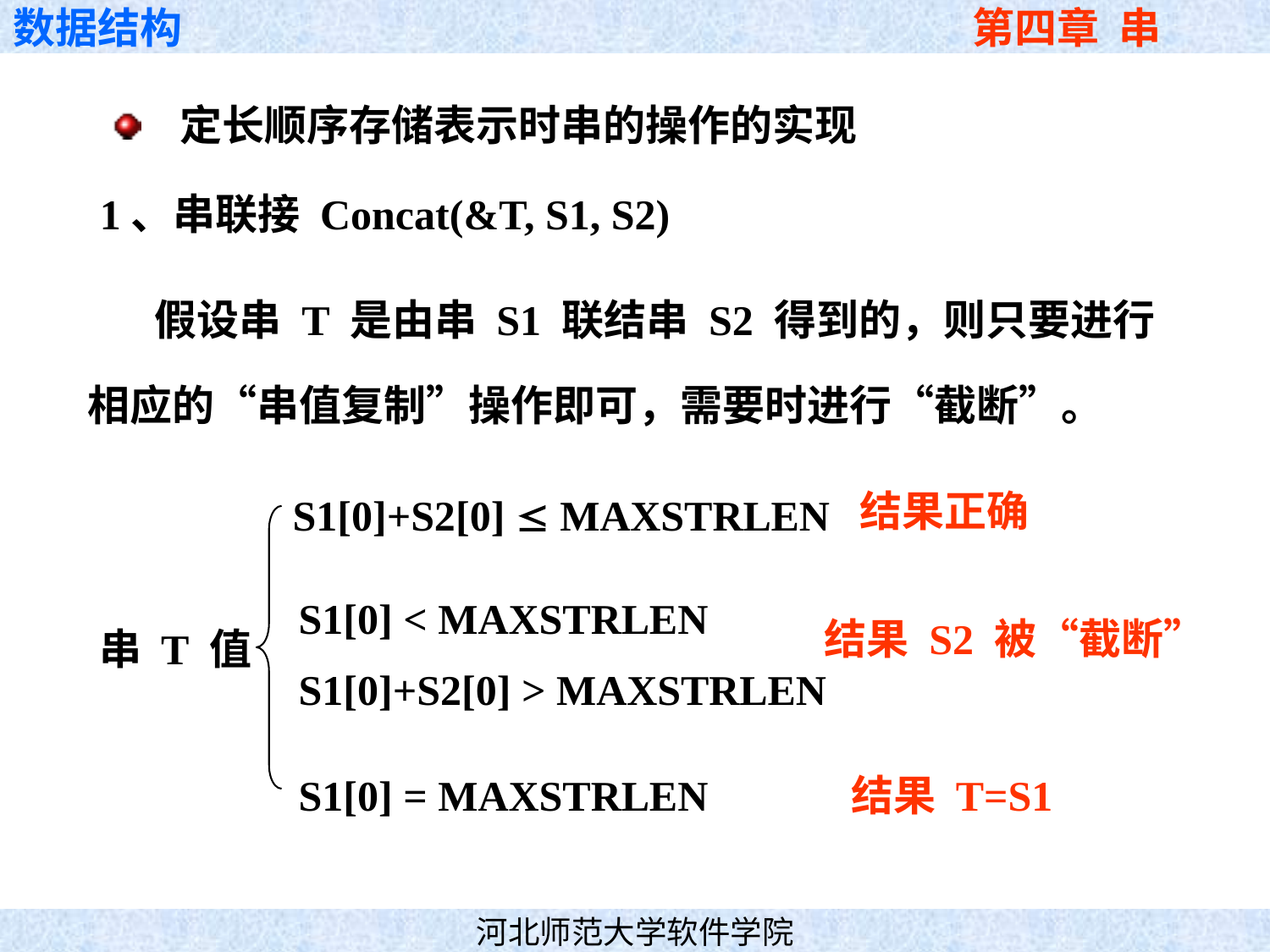

定长顺序存储表示时串的操作的实现
1、串联接 Concat(&T, S1, S2)
      假设串 T 是由串 S1 联结串 S2 得到的，则只要进行
相应的“串值复制”操作即可，需要时进行“截断”。
结果正确
S1[0]+S2[0] ≤ MAXSTRLEN

S1[0] < MAXSTRLEN
S1[0]+S2[0] > MAXSTRLEN
结果 S2 被“截断”
串 T 值
S1[0] = MAXSTRLEN
结果 T=S1